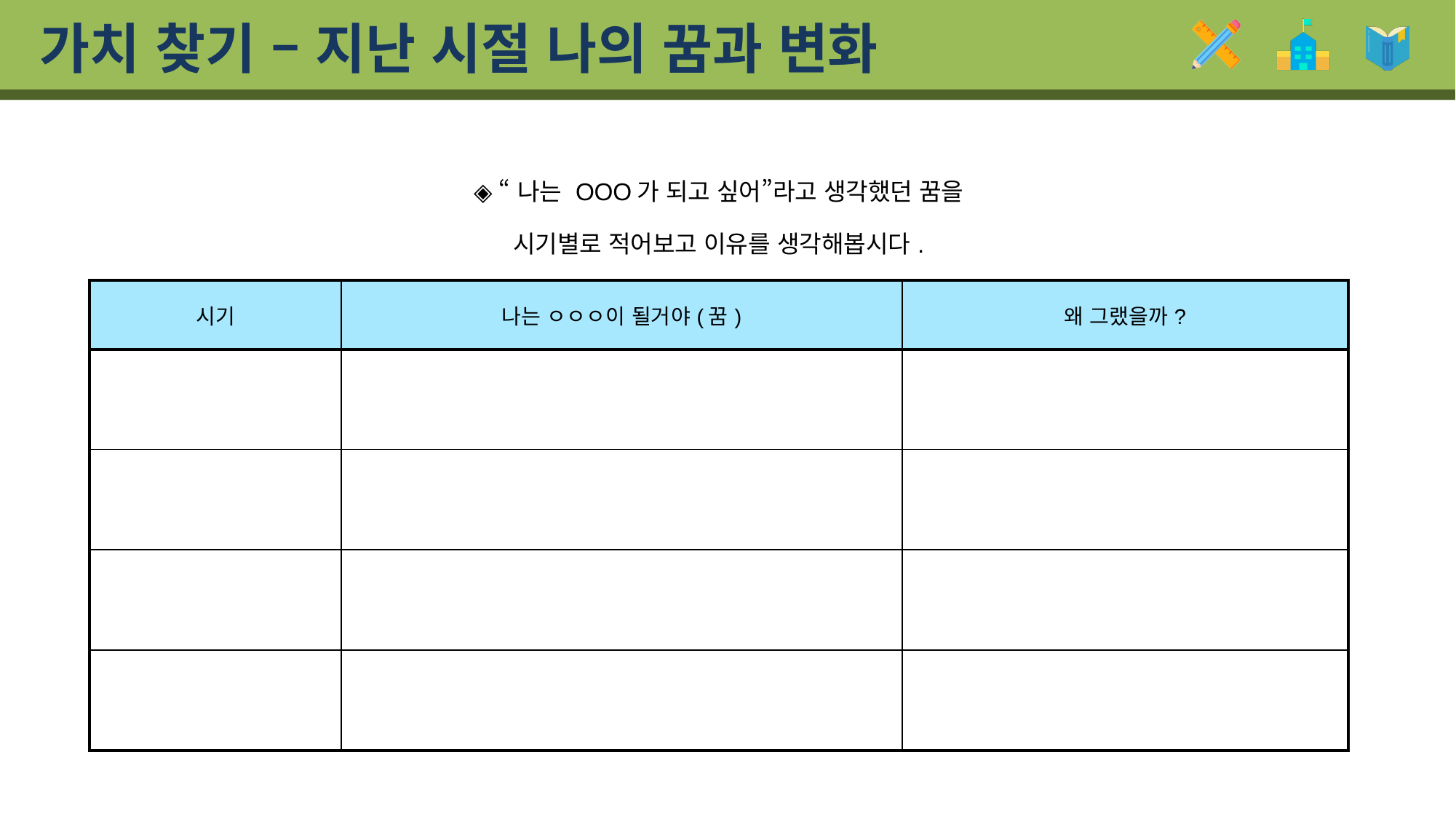

# 가치 찾기 – 지난 시절 나의 꿈과 변화
| ◈ “나는 OOO가 되고 싶어”라고 생각했던 꿈을 시기별로 적어보고 이유를 생각해봅시다. |  |  |
| --- | --- | --- |
| 시기 | 나는 ㅇㅇㅇ이 될거야(꿈) | 왜 그랬을까? |
|  |  |  |
|  |  |  |
|  |  |  |
|  |  |  |